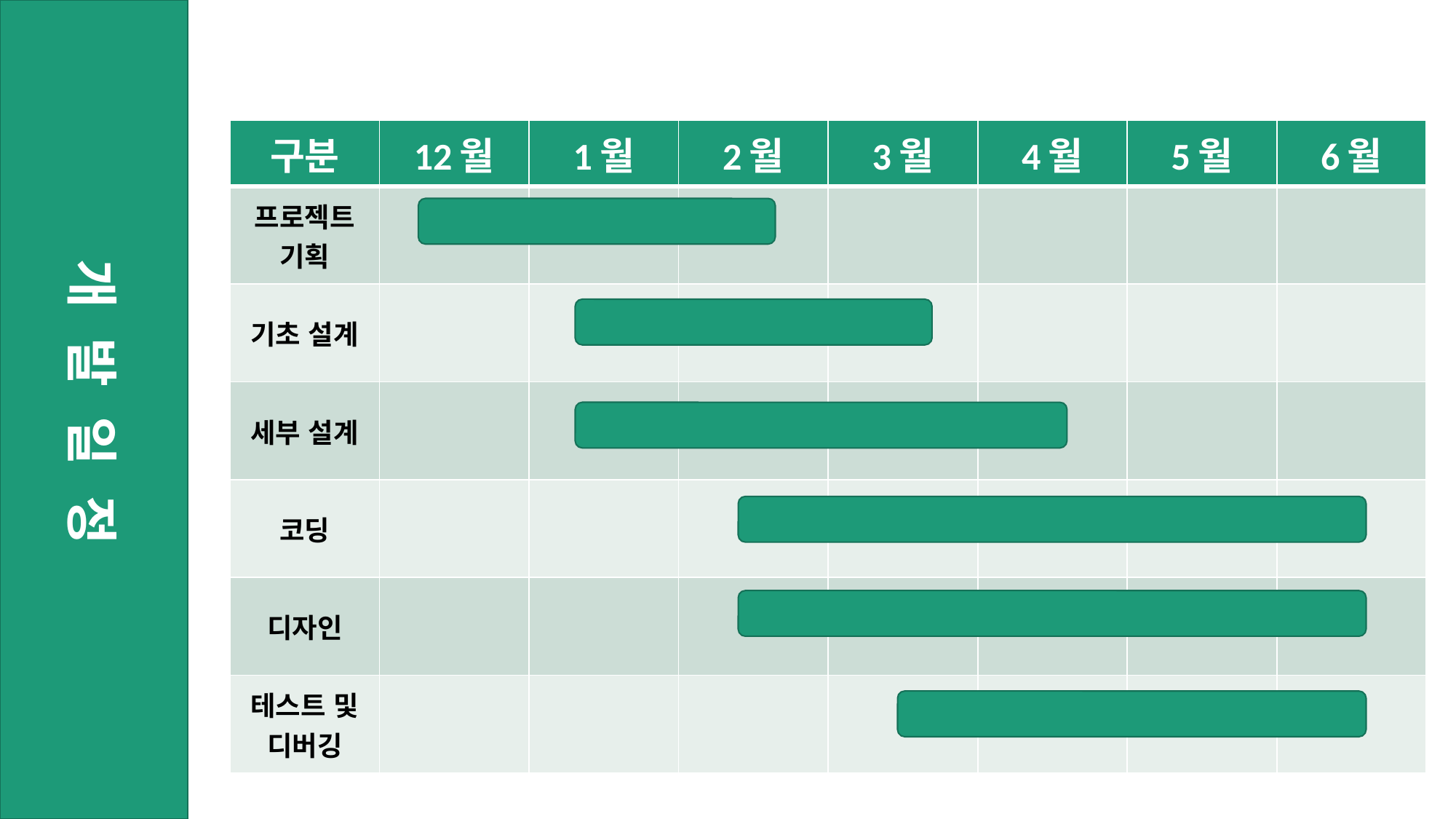

개  발  일  정
| 구분 | 12월 | 1월 | 2월 | 3월 | 4월 | 5월 | 6월 |
| --- | --- | --- | --- | --- | --- | --- | --- |
| 프로젝트 기획 |  |  |  |  |  |  |  |
| 기초 설계 |  |  |  |  |  |  |  |
| 세부 설계 |  |  |  |  |  |  |  |
| 코딩 |  |  |  |  |  |  |  |
| 디자인 |  |  |  |  |  |  |  |
| 테스트 및 디버깅 |  |  |  |  |  |  |  |